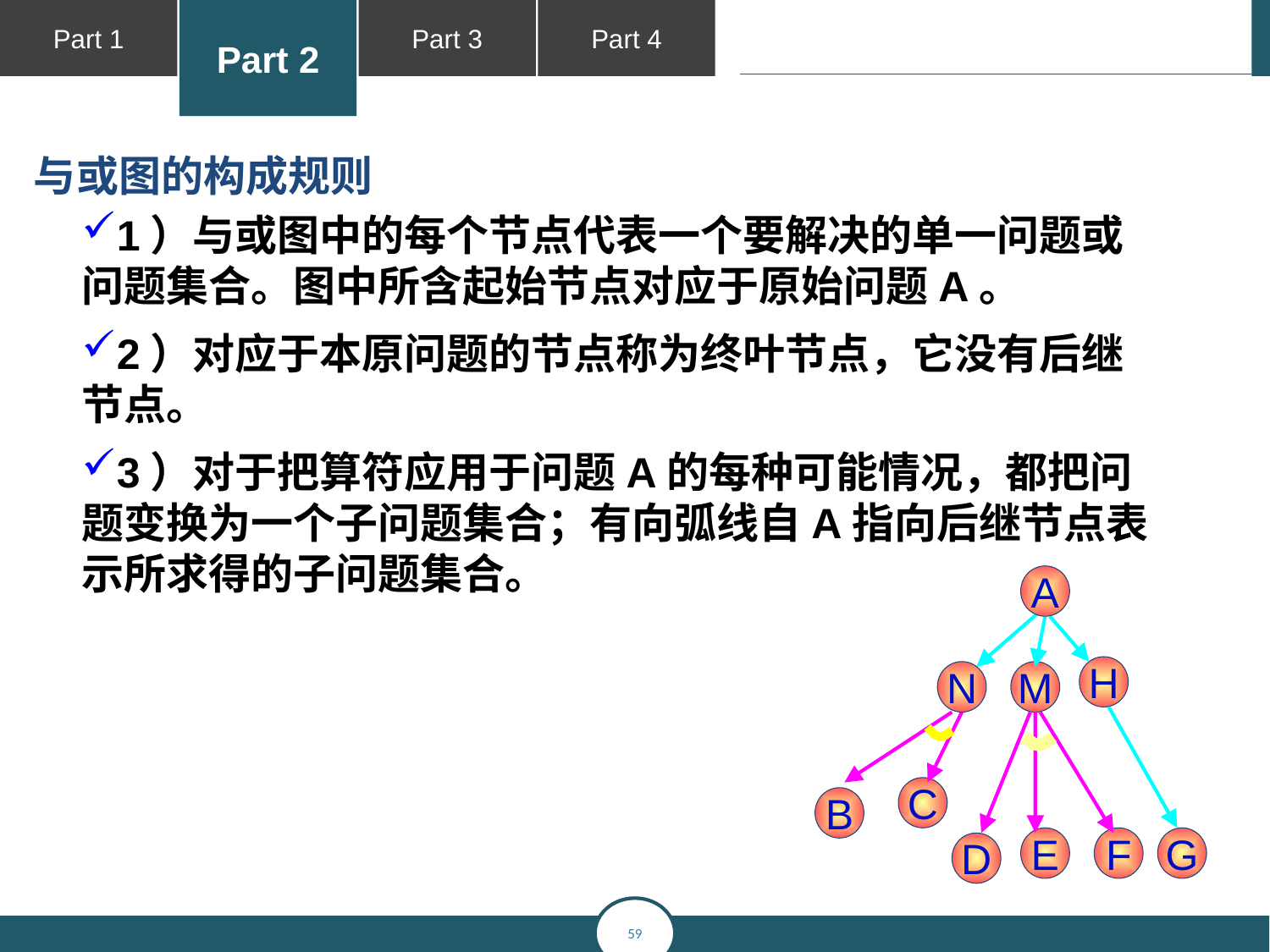

与或图的构成规则
1）与或图中的每个节点代表一个要解决的单一问题或问题集合。图中所含起始节点对应于原始问题A。
2）对应于本原问题的节点称为终叶节点，它没有后继节点。
3）对于把算符应用于问题A的每种可能情况，都把问题变换为一个子问题集合；有向弧线自A指向后继节点表示所求得的子问题集合。

A

H
N
M

C
B
E
F
G
D